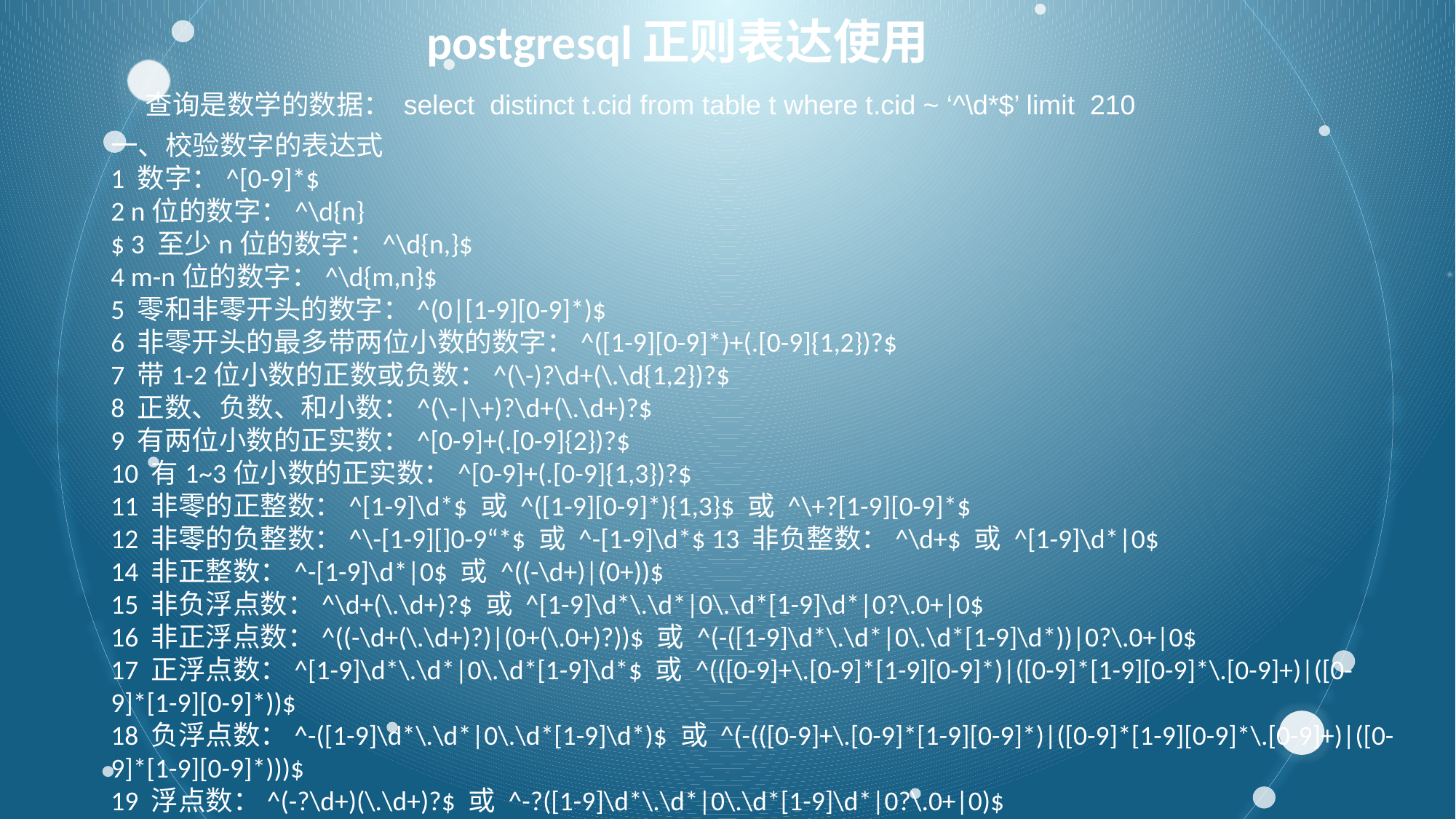

# postgresql正则表达使用
查询是数学的数据： select  distinct t.cid from table t where t.cid ~ ‘^\d*$’ limit  210
一、校验数字的表达式
1 数字：^[0-9]*$
2 n位的数字：^\d{n}
$ 3 至少n位的数字：^\d{n,}$
4 m-n位的数字：^\d{m,n}$
5 零和非零开头的数字：^(0|[1-9][0-9]*)$
6 非零开头的最多带两位小数的数字：^([1-9][0-9]*)+(.[0-9]{1,2})?$
7 带1-2位小数的正数或负数：^(\-)?\d+(\.\d{1,2})?$
8 正数、负数、和小数：^(\-|\+)?\d+(\.\d+)?$
9 有两位小数的正实数：^[0-9]+(.[0-9]{2})?$
10 有1~3位小数的正实数：^[0-9]+(.[0-9]{1,3})?$
11 非零的正整数：^[1-9]\d*$ 或 ^([1-9][0-9]*){1,3}$ 或 ^\+?[1-9][0-9]*$
12 非零的负整数：^\-[1-9][]0-9“*$ 或 ^-[1-9]\d*$ 13 非负整数：^\d+$ 或 ^[1-9]\d*|0$
14 非正整数：^-[1-9]\d*|0$ 或 ^((-\d+)|(0+))$
15 非负浮点数：^\d+(\.\d+)?$ 或 ^[1-9]\d*\.\d*|0\.\d*[1-9]\d*|0?\.0+|0$
16 非正浮点数：^((-\d+(\.\d+)?)|(0+(\.0+)?))$ 或 ^(-([1-9]\d*\.\d*|0\.\d*[1-9]\d*))|0?\.0+|0$
17 正浮点数：^[1-9]\d*\.\d*|0\.\d*[1-9]\d*$ 或 ^(([0-9]+\.[0-9]*[1-9][0-9]*)|([0-9]*[1-9][0-9]*\.[0-9]+)|([0-9]*[1-9][0-9]*))$
18 负浮点数：^-([1-9]\d*\.\d*|0\.\d*[1-9]\d*)$ 或 ^(-(([0-9]+\.[0-9]*[1-9][0-9]*)|([0-9]*[1-9][0-9]*\.[0-9]+)|([0-9]*[1-9][0-9]*)))$
19 浮点数：^(-?\d+)(\.\d+)?$ 或 ^-?([1-9]\d*\.\d*|0\.\d*[1-9]\d*|0?\.0+|0)$